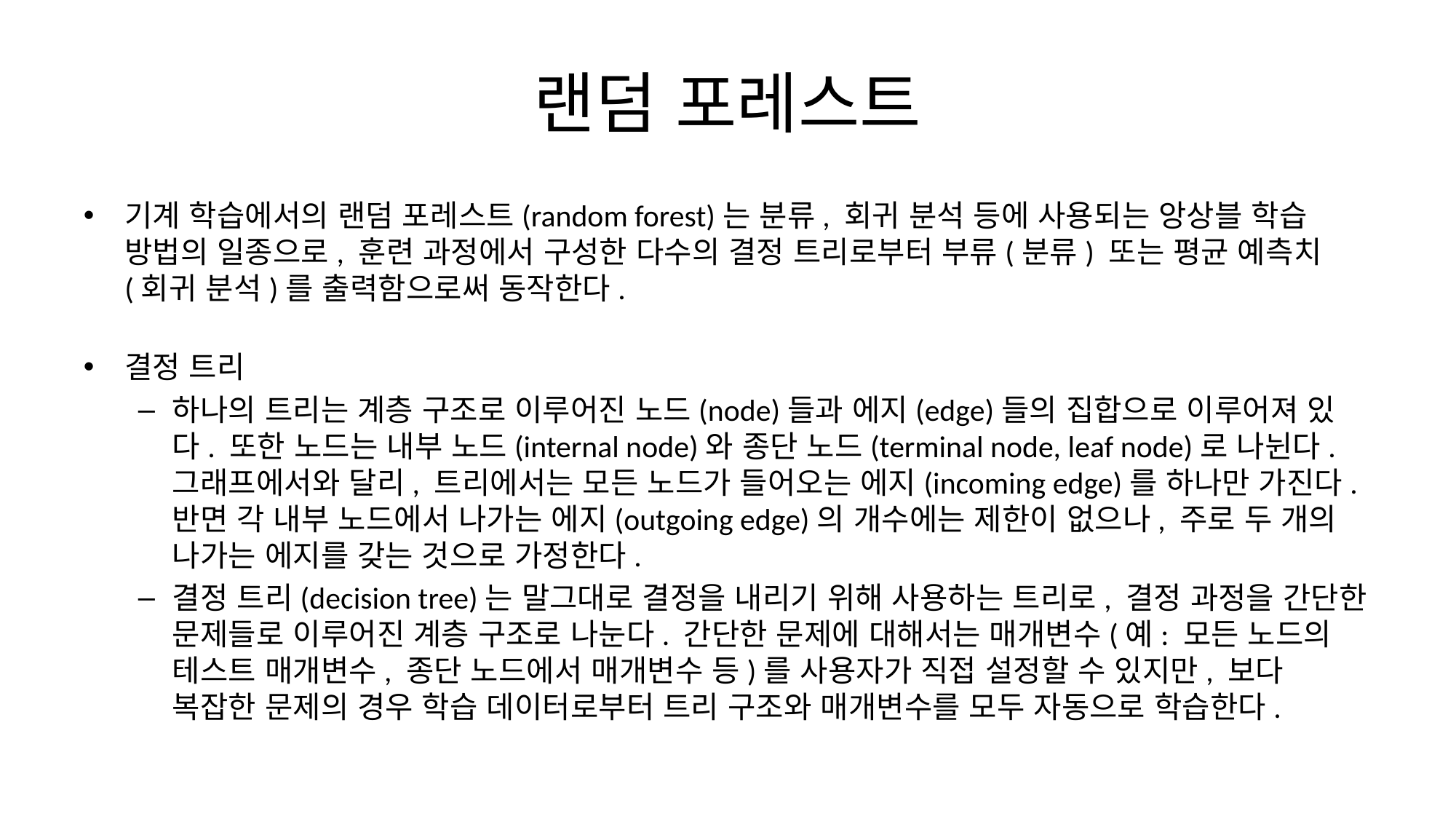

# 랜덤 포레스트
기계 학습에서의 랜덤 포레스트(random forest)는 분류, 회귀 분석 등에 사용되는 앙상블 학습 방법의 일종으로, 훈련 과정에서 구성한 다수의 결정 트리로부터 부류(분류) 또는 평균 예측치(회귀 분석)를 출력함으로써 동작한다.
결정 트리
하나의 트리는 계층 구조로 이루어진 노드(node)들과 에지(edge)들의 집합으로 이루어져 있다. 또한 노드는 내부 노드(internal node)와 종단 노드(terminal node, leaf node)로 나뉜다. 그래프에서와 달리, 트리에서는 모든 노드가 들어오는 에지(incoming edge)를 하나만 가진다. 반면 각 내부 노드에서 나가는 에지(outgoing edge)의 개수에는 제한이 없으나, 주로 두 개의 나가는 에지를 갖는 것으로 가정한다.
결정 트리(decision tree)는 말그대로 결정을 내리기 위해 사용하는 트리로, 결정 과정을 간단한 문제들로 이루어진 계층 구조로 나눈다. 간단한 문제에 대해서는 매개변수(예: 모든 노드의 테스트 매개변수, 종단 노드에서 매개변수 등)를 사용자가 직접 설정할 수 있지만, 보다 복잡한 문제의 경우 학습 데이터로부터 트리 구조와 매개변수를 모두 자동으로 학습한다.